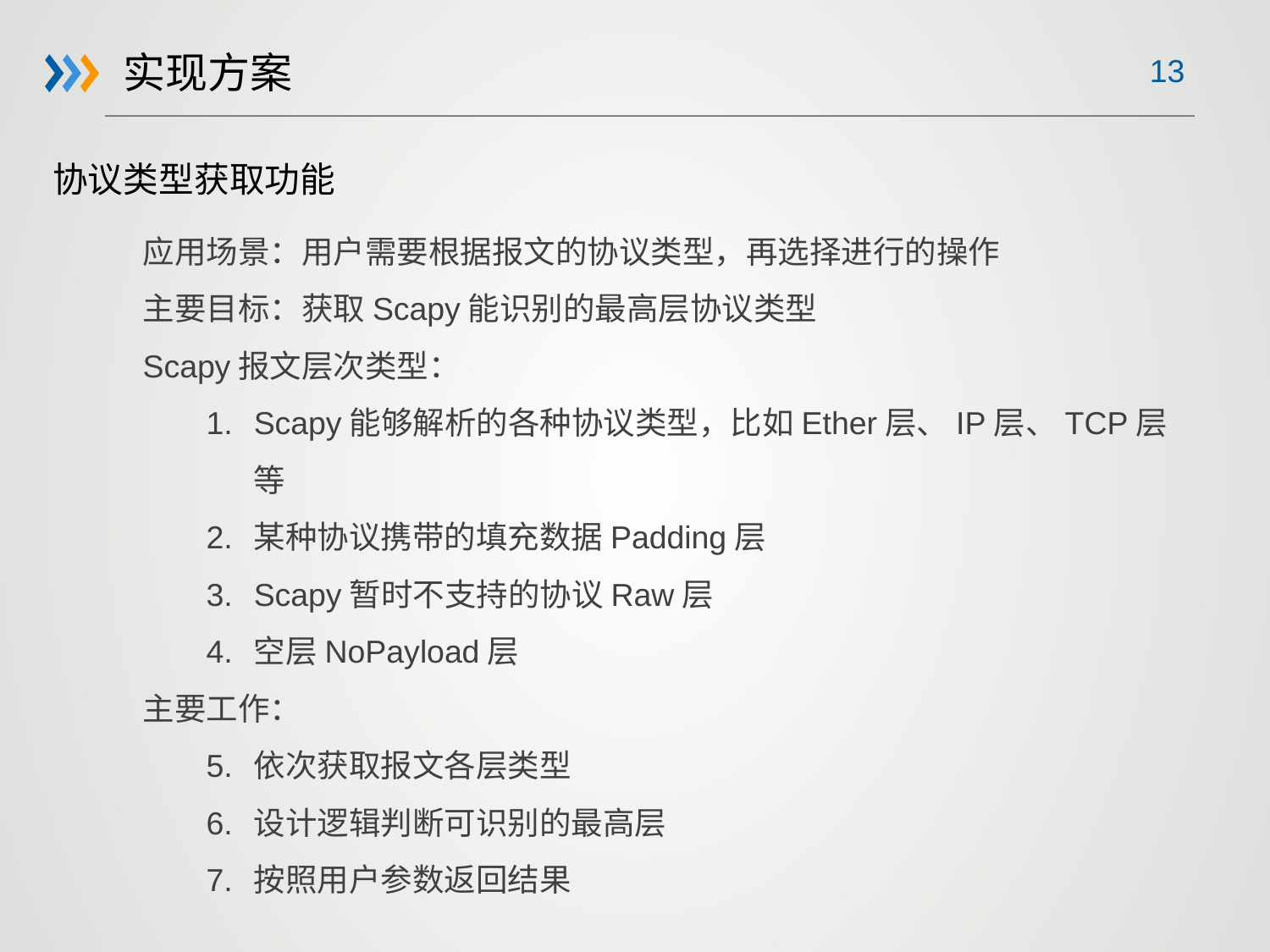

实现方案
协议类型获取功能
应用场景：用户需要根据报文的协议类型，再选择进行的操作
主要目标：获取Scapy能识别的最高层协议类型
Scapy报文层次类型：
Scapy能够解析的各种协议类型，比如Ether层、IP层、TCP层等
某种协议携带的填充数据Padding层
Scapy暂时不支持的协议Raw层
空层NoPayload层
主要工作：
依次获取报文各层类型
设计逻辑判断可识别的最高层
按照用户参数返回结果